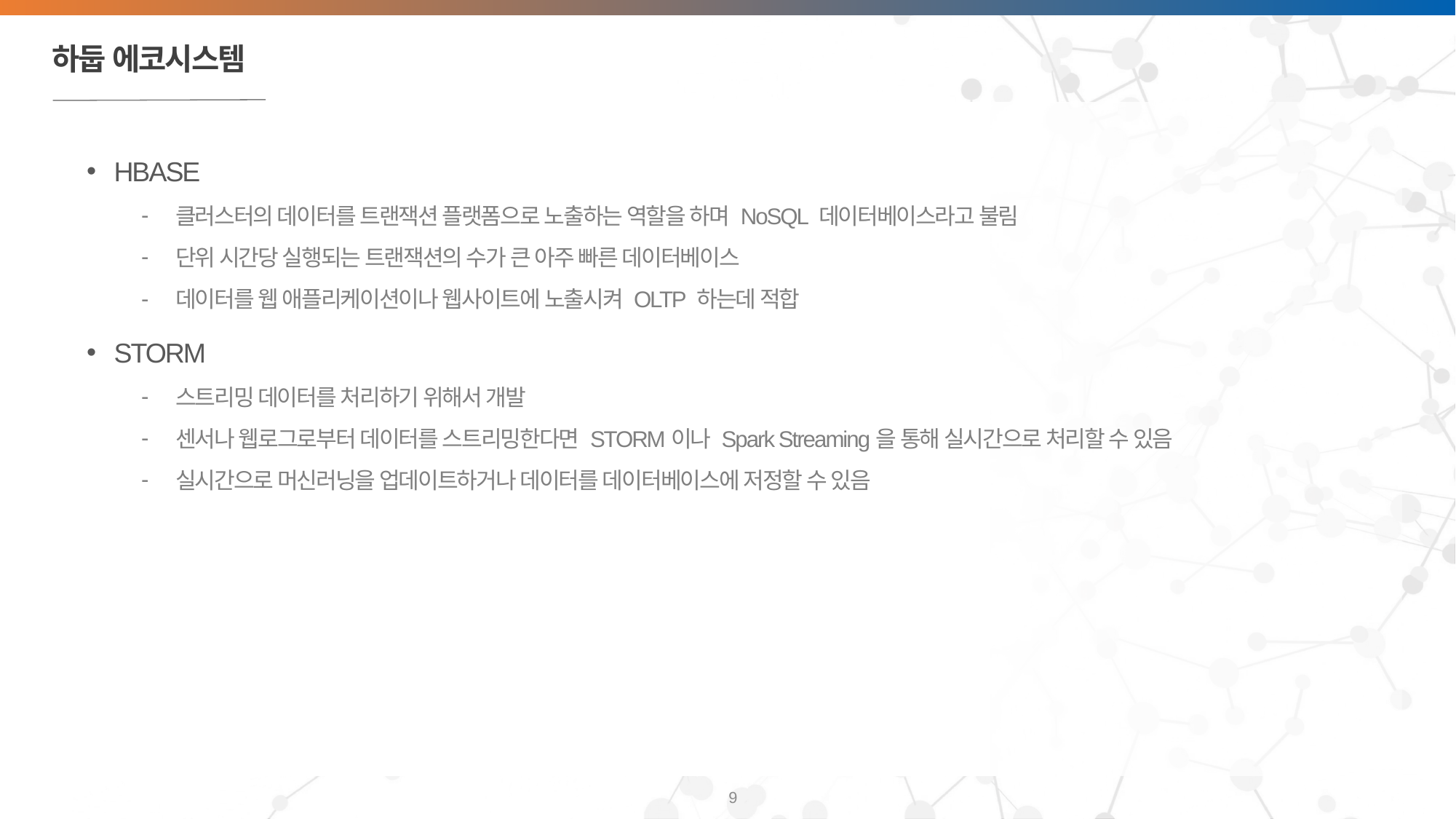

# 하둡 에코시스템

HBASE
클러스터의 데이터를 트랜잭션 플랫폼으로 노출하는 역할을 하며 NoSQL 데이터베이스라고 불림
단위 시간당 실행되는 트랜잭션의 수가 큰 아주 빠른 데이터베이스
데이터를 웹 애플리케이션이나 웹사이트에 노출시켜 OLTP 하는데 적합
STORM
스트리밍 데이터를 처리하기 위해서 개발
센서나 웹로그로부터 데이터를 스트리밍한다면 STORM이나 Spark Streaming을 통해 실시간으로 처리할 수 있음
실시간으로 머신러닝을 업데이트하거나 데이터를 데이터베이스에 저정할 수 있음
9